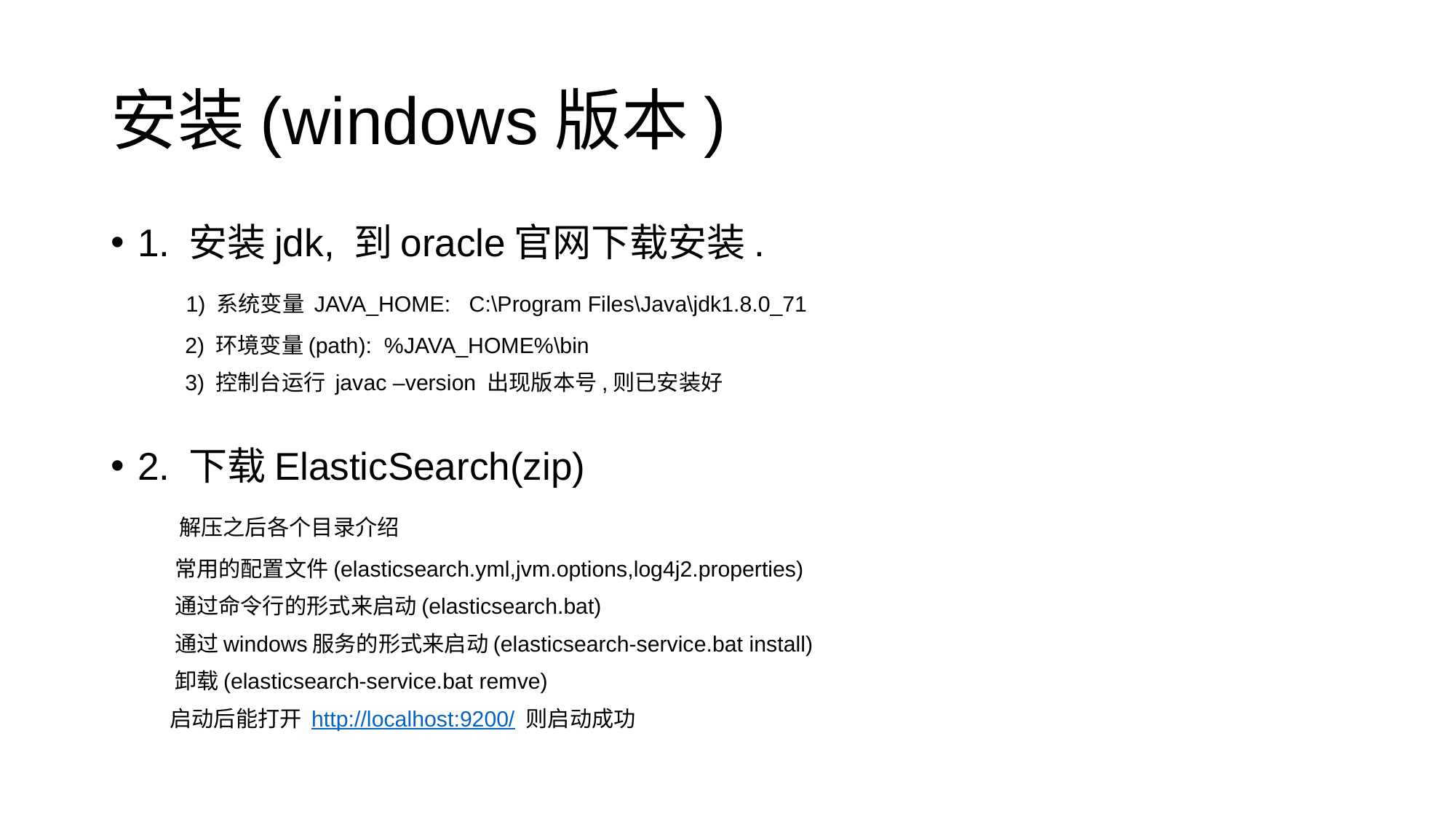

# 安装(windows版本)
1. 安装jdk, 到oracle官网下载安装.
       1) 系统变量 JAVA_HOME:   C:\Program Files\Java\jdk1.8.0_71
            2) 环境变量(path):  %JAVA_HOME%\bin
            3) 控制台运行 javac –version 出现版本号,则已安装好

2. 下载ElasticSearch(zip)
       解压之后各个目录介绍
            常用的配置文件(elasticsearch.yml,jvm.options,log4j2.properties)
            通过命令行的形式来启动(elasticsearch.bat)
            通过windows服务的形式来启动(elasticsearch-service.bat install)
            卸载(elasticsearch-service.bat remve)
           启动后能打开 http://localhost:9200/ 则启动成功